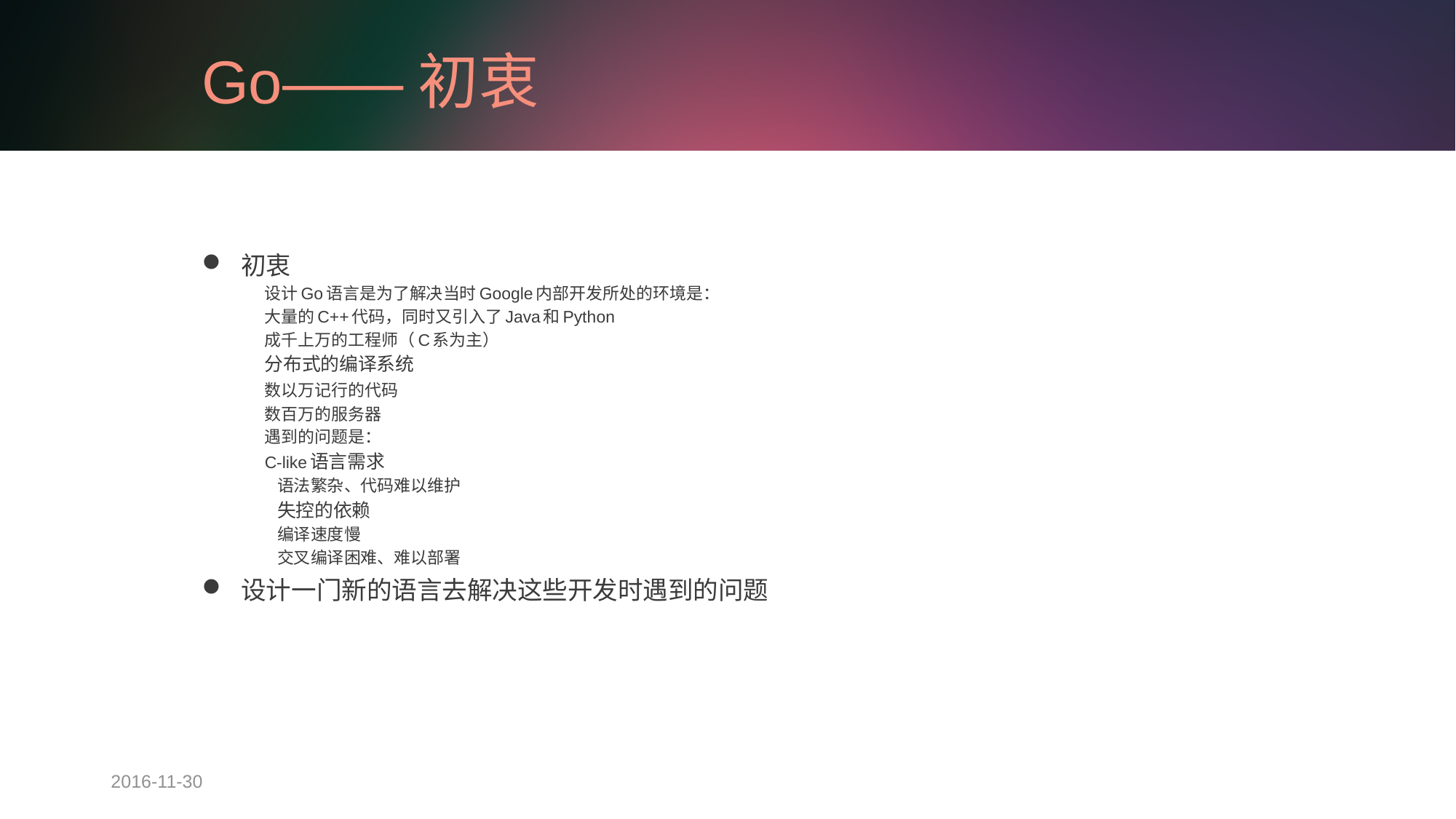

# Go——初衷

初衷
设计Go语言是为了解决当时Google内部开发所处的环境是：
	大量的C++代码，同时又引入了Java和Python
	成千上万的工程师（C系为主）
	分布式的编译系统
	数以万记行的代码
	数百万的服务器
遇到的问题是：
	C-like语言需求
	语法繁杂、代码难以维护
	失控的依赖
	编译速度慢
	交叉编译困难、难以部署
设计一门新的语言去解决这些开发时遇到的问题

2016-11-30
4